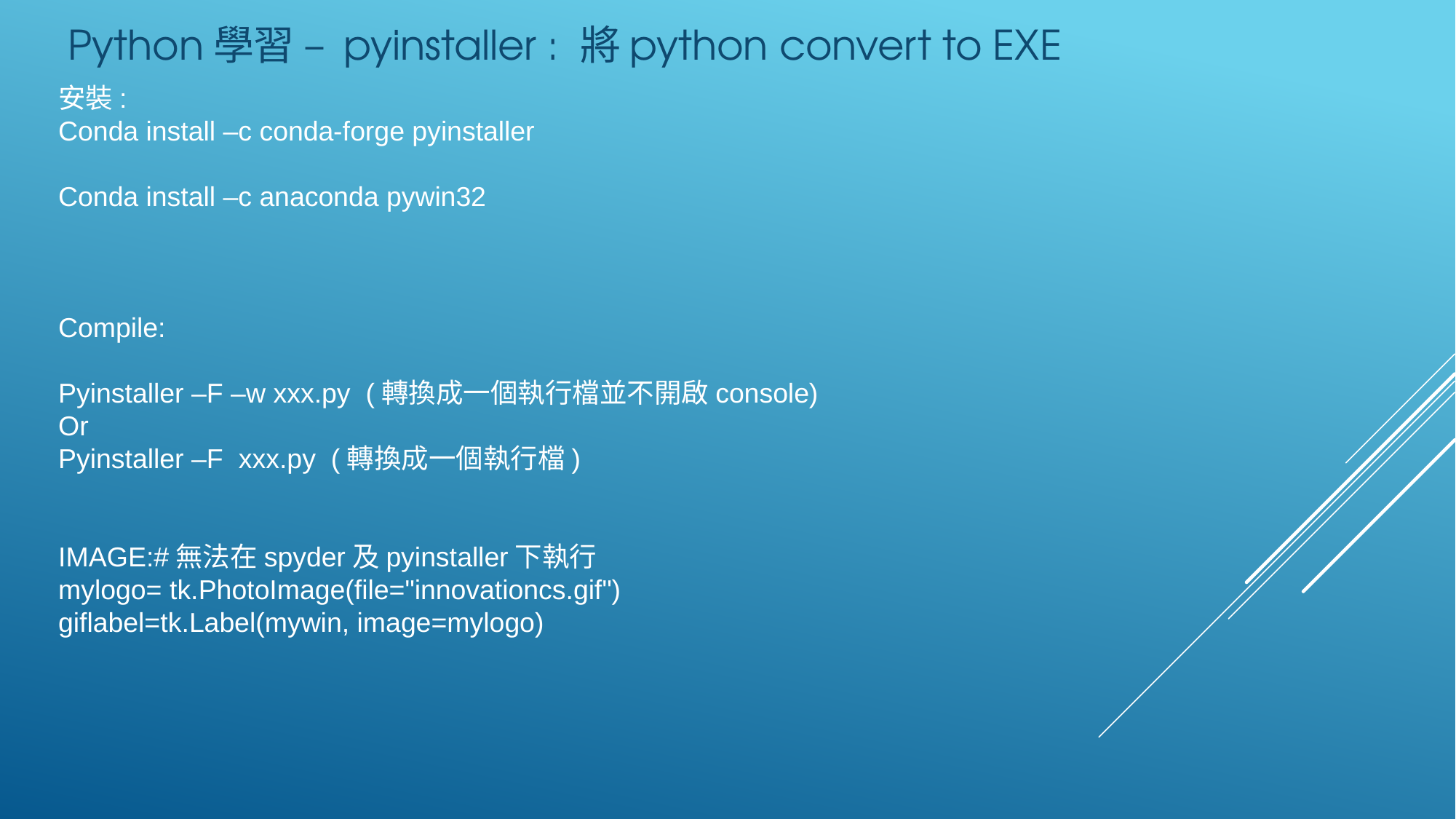

Python學習 – pyinstaller : 將python convert to EXE
安裝:
Conda install –c conda-forge pyinstaller

Conda install –c anaconda pywin32

Compile:

Pyinstaller –F –w xxx.py  (轉換成一個執行檔並不開啟console)
Or
Pyinstaller –F  xxx.py  (轉換成一個執行檔)

IMAGE:#無法在spyder及pyinstaller下執行
mylogo= tk.PhotoImage(file="innovationcs.gif")
giflabel=tk.Label(mywin, image=mylogo)